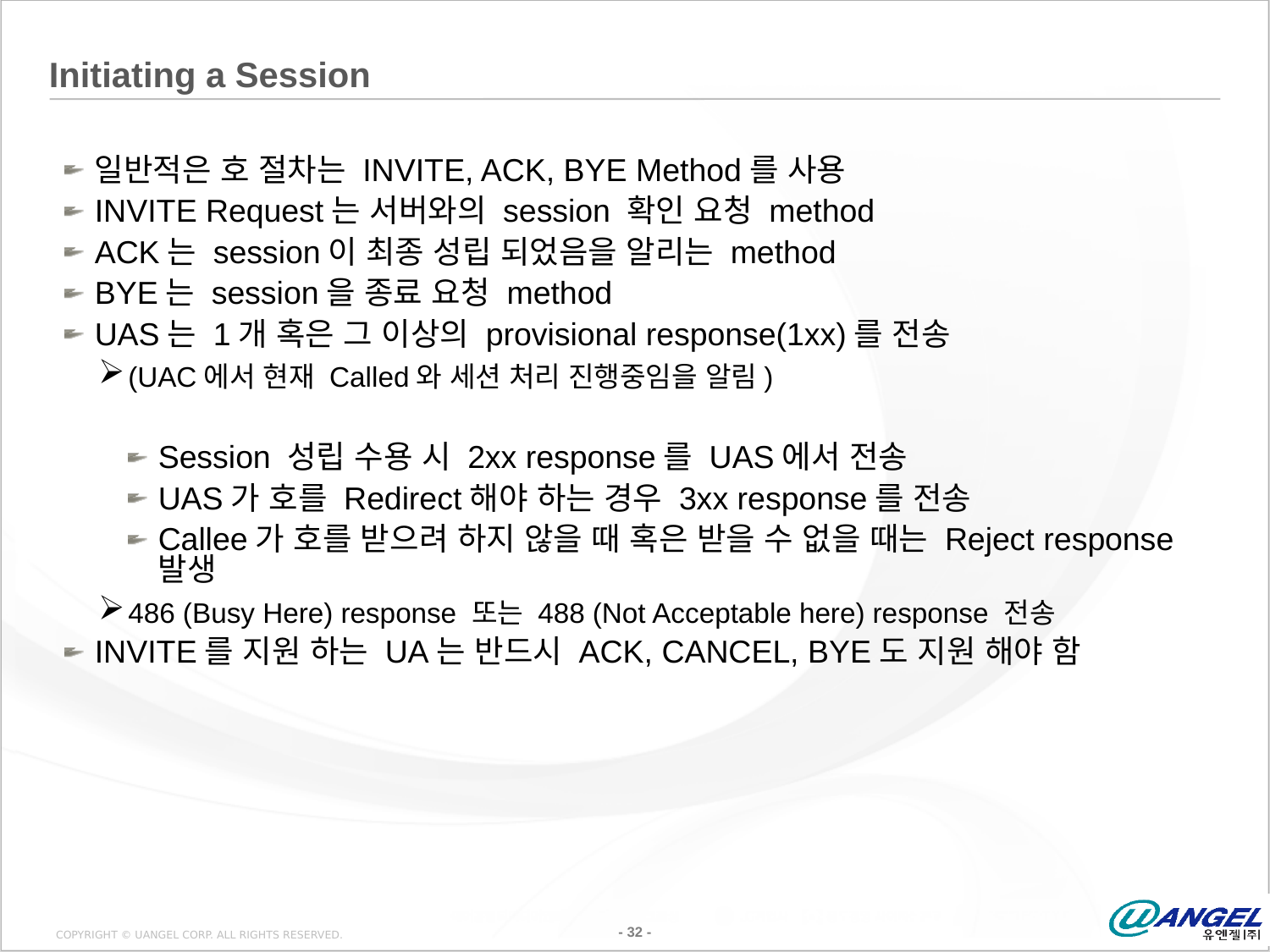

# Initiating a Session
일반적은 호 절차는 INVITE, ACK, BYE Method를 사용
INVITE Request는 서버와의 session 확인 요청 method
ACK는 session이 최종 성립 되었음을 알리는 method
BYE는 session을 종료 요청 method
UAS는 1개 혹은 그 이상의 provisional response(1xx)를 전송
(UAC에서 현재 Called와 세션 처리 진행중임을 알림)

Session 성립 수용 시 2xx response를 UAS에서 전송
UAS가 호를 Redirect해야 하는 경우 3xx response를 전송
Callee가 호를 받으려 하지 않을 때 혹은 받을 수 없을 때는 Reject response 발생
486 (Busy Here) response 또는 488 (Not Acceptable here) response 전송
INVITE를 지원 하는 UA는 반드시 ACK, CANCEL, BYE도 지원 해야 함